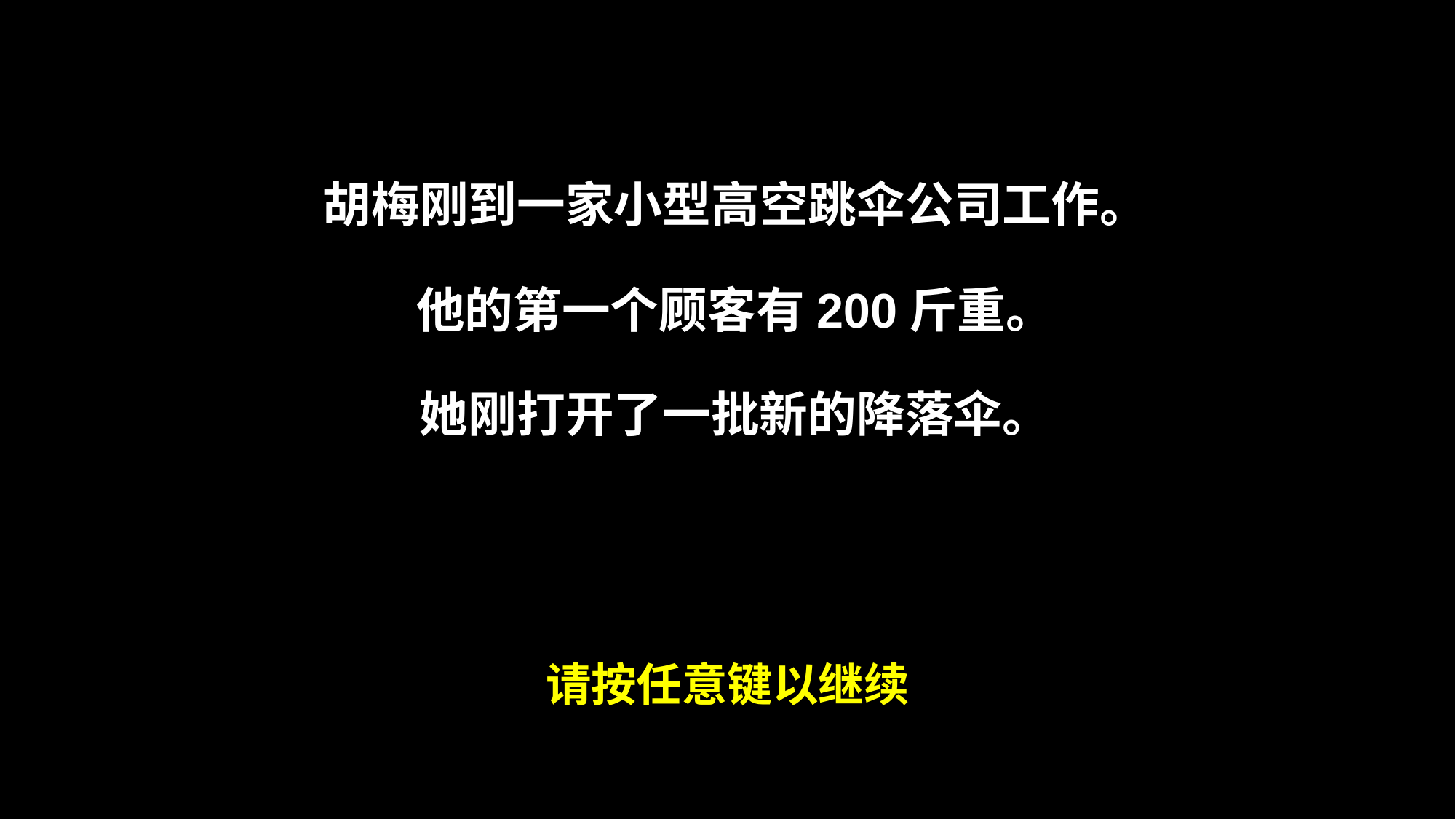

# 胡梅刚到一家小型高空跳伞公司工作。 他的第一个顾客有200斤重。 她刚打开了一批新的降落伞。
请按任意键以继续